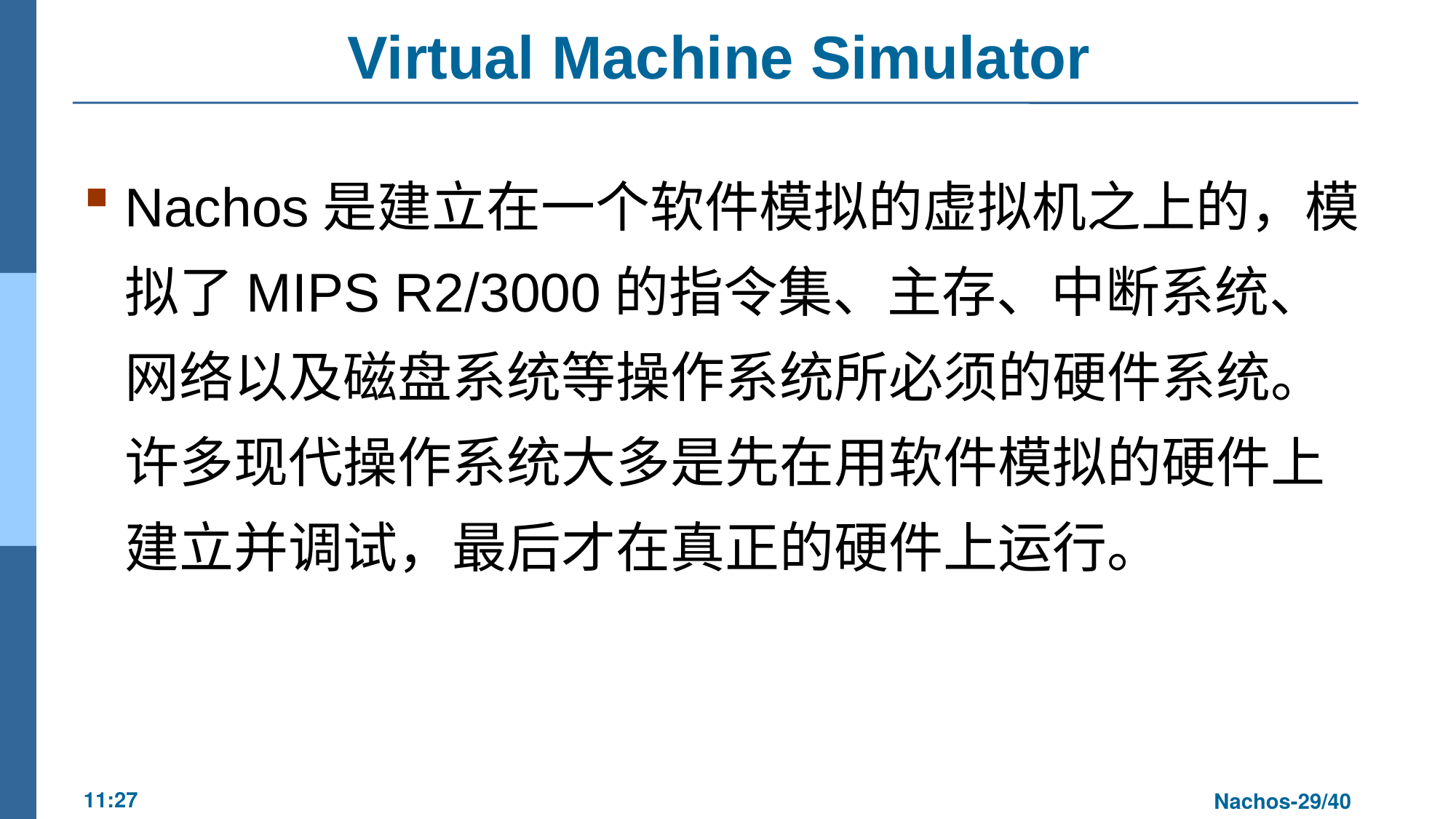

# Virtual Machine Simulator
Nachos是建立在一个软件模拟的虚拟机之上的，模拟了MIPS R2/3000的指令集、主存、中断系统、网络以及磁盘系统等操作系统所必须的硬件系统。许多现代操作系统大多是先在用软件模拟的硬件上建立并调试，最后才在真正的硬件上运行。